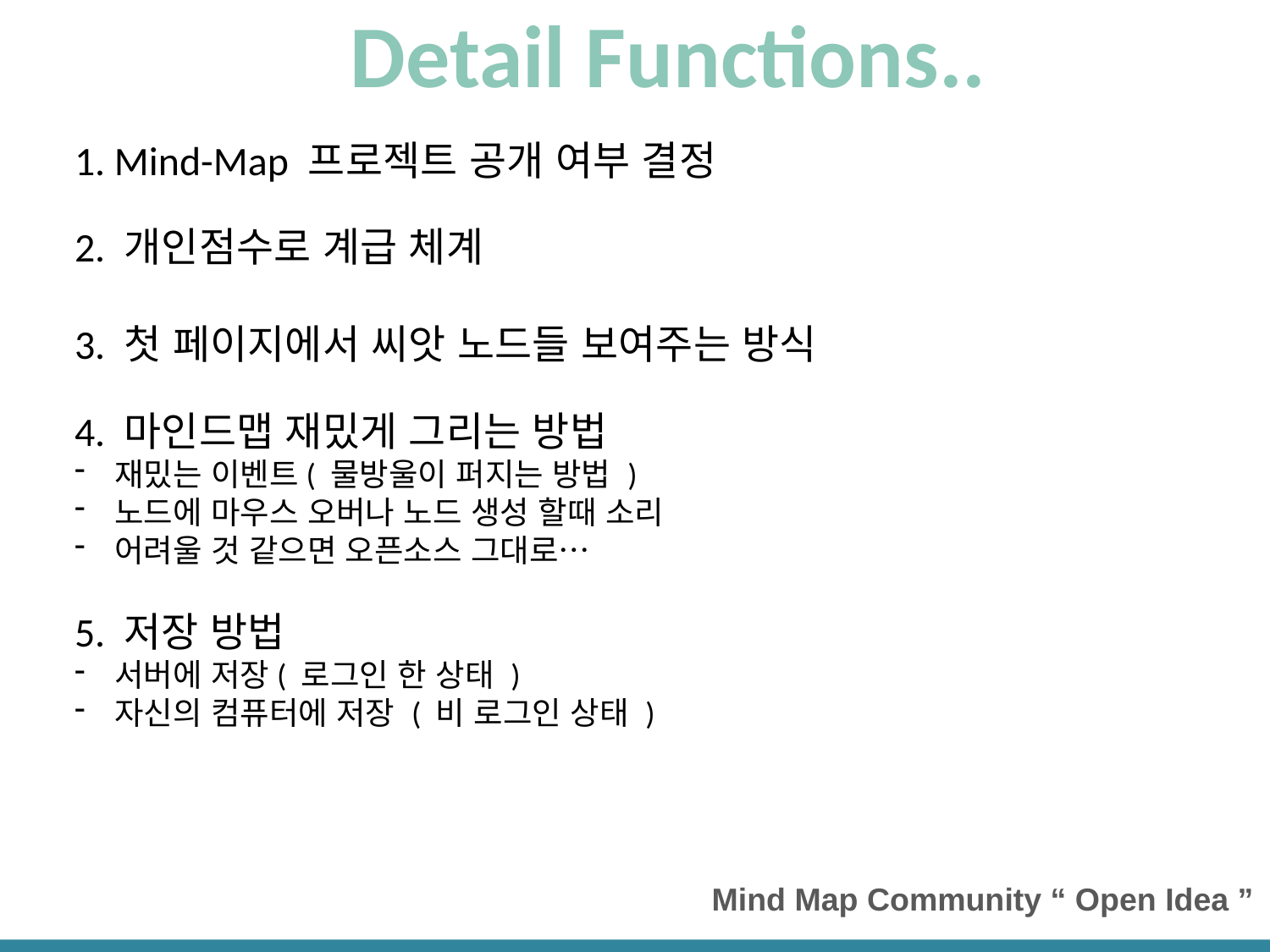

Detail Functions..
1. Mind-Map 프로젝트 공개 여부 결정

2. 개인점수로 계급 체계

3. 첫 페이지에서 씨앗 노드들 보여주는 방식

4. 마인드맵 재밌게 그리는 방법
재밌는 이벤트( 물방울이 퍼지는 방법 )
노드에 마우스 오버나 노드 생성 할때 소리
어려울 것 같으면 오픈소스 그대로…

5. 저장 방법
서버에 저장( 로그인 한 상태 )
자신의 컴퓨터에 저장 ( 비 로그인 상태 )

Mind Map Community “ Open Idea ”